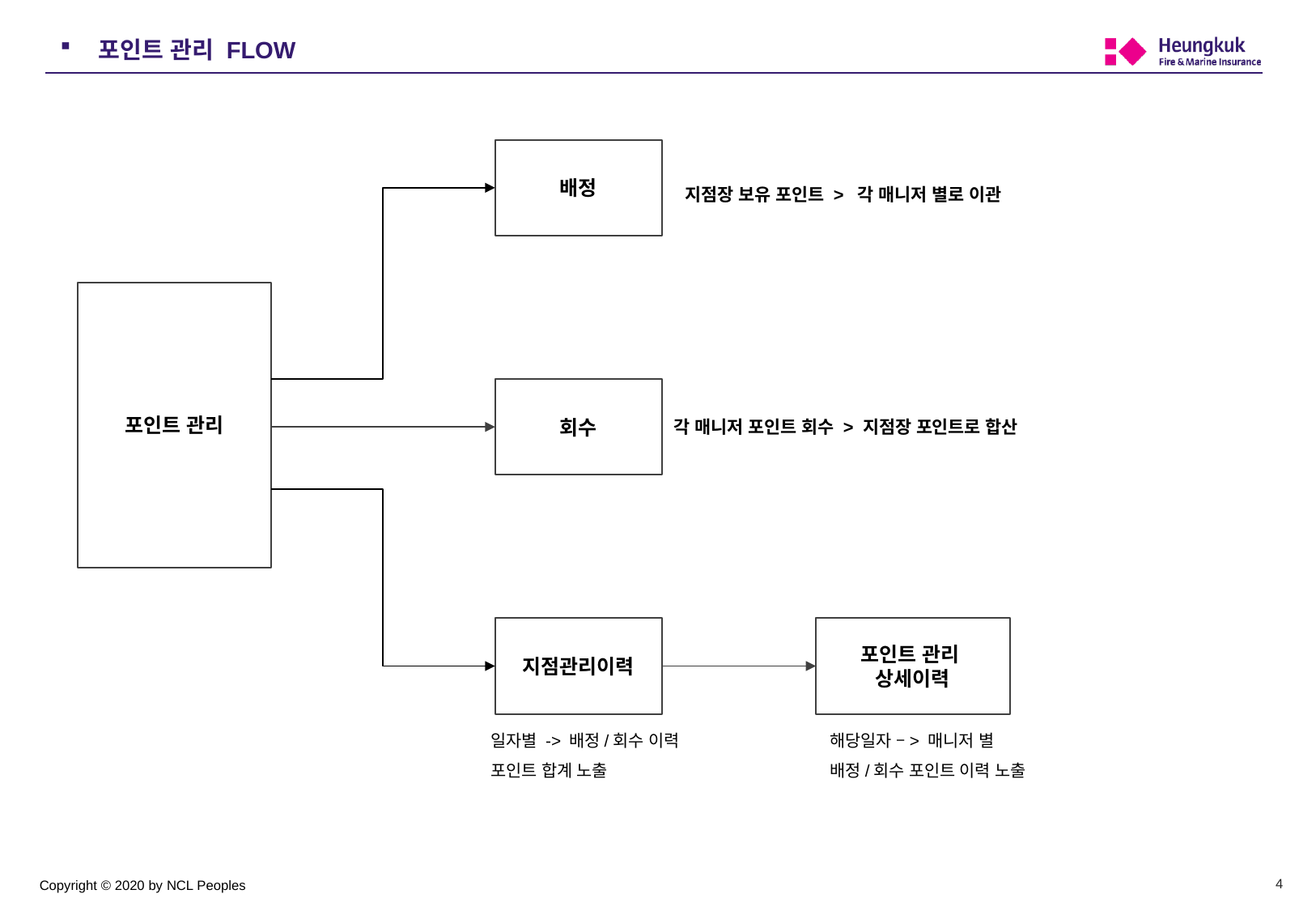

# 포인트 관리 FLOW
배정
지점장 보유 포인트 >  각 매니저 별로 이관
포인트 관리
회수
각 매니저 포인트 회수 > 지점장 포인트로 합산
포인트 관리
상세이력
지점관리이력
일자별 -> 배정/회수 이력
포인트 합계 노출
해당일자 –> 매니저 별
배정/회수 포인트 이력 노출